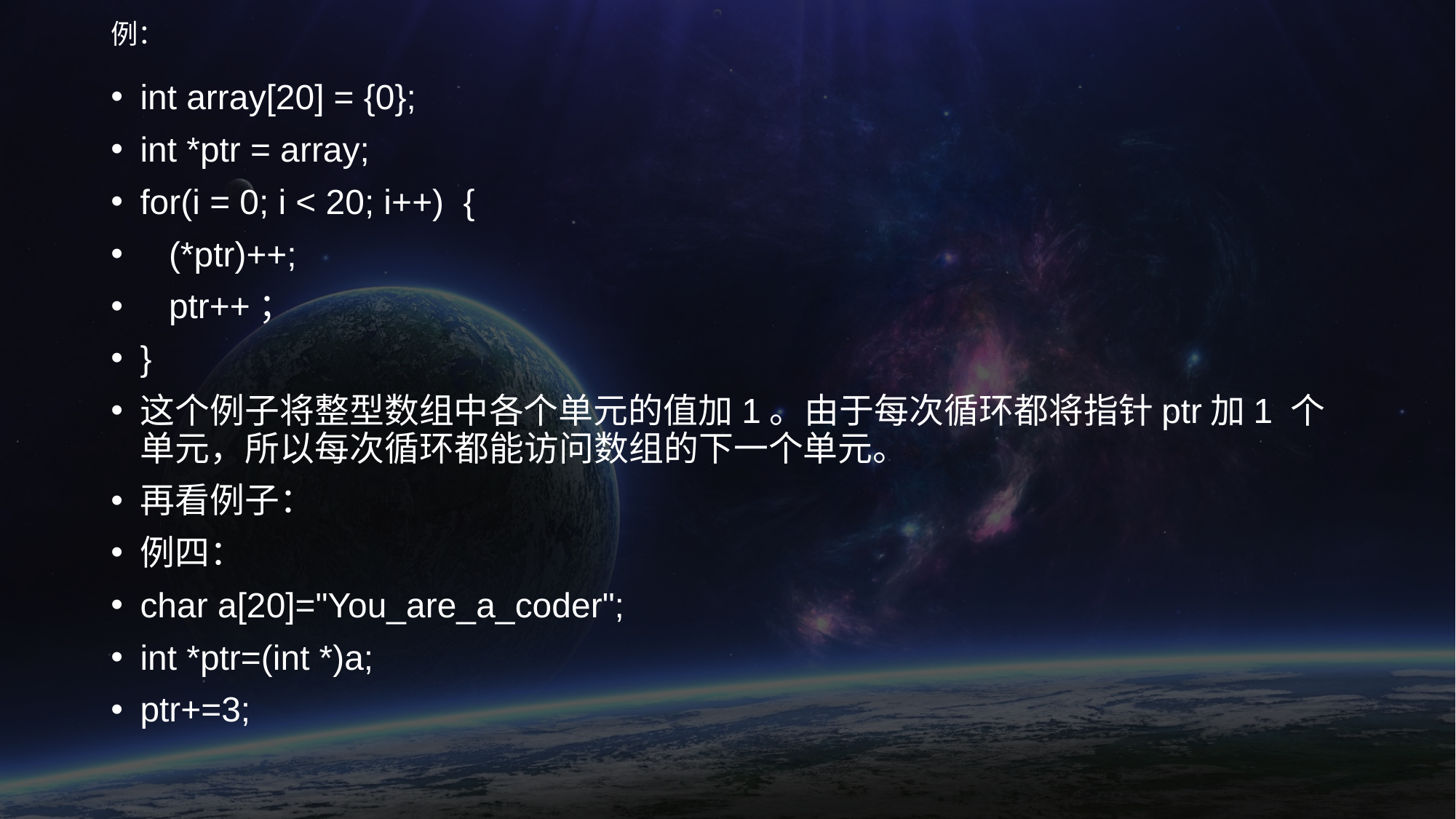

# 例：
int array[20] = {0};
int *ptr = array;
for(i = 0; i < 20; i++)  {
   (*ptr)++;
   ptr++；
}
这个例子将整型数组中各个单元的值加1。由于每次循环都将指针ptr加1 个单元，所以每次循环都能访问数组的下一个单元。
再看例子：
例四：
char a[20]="You_are_a_coder";
int *ptr=(int *)a;
ptr+=3;